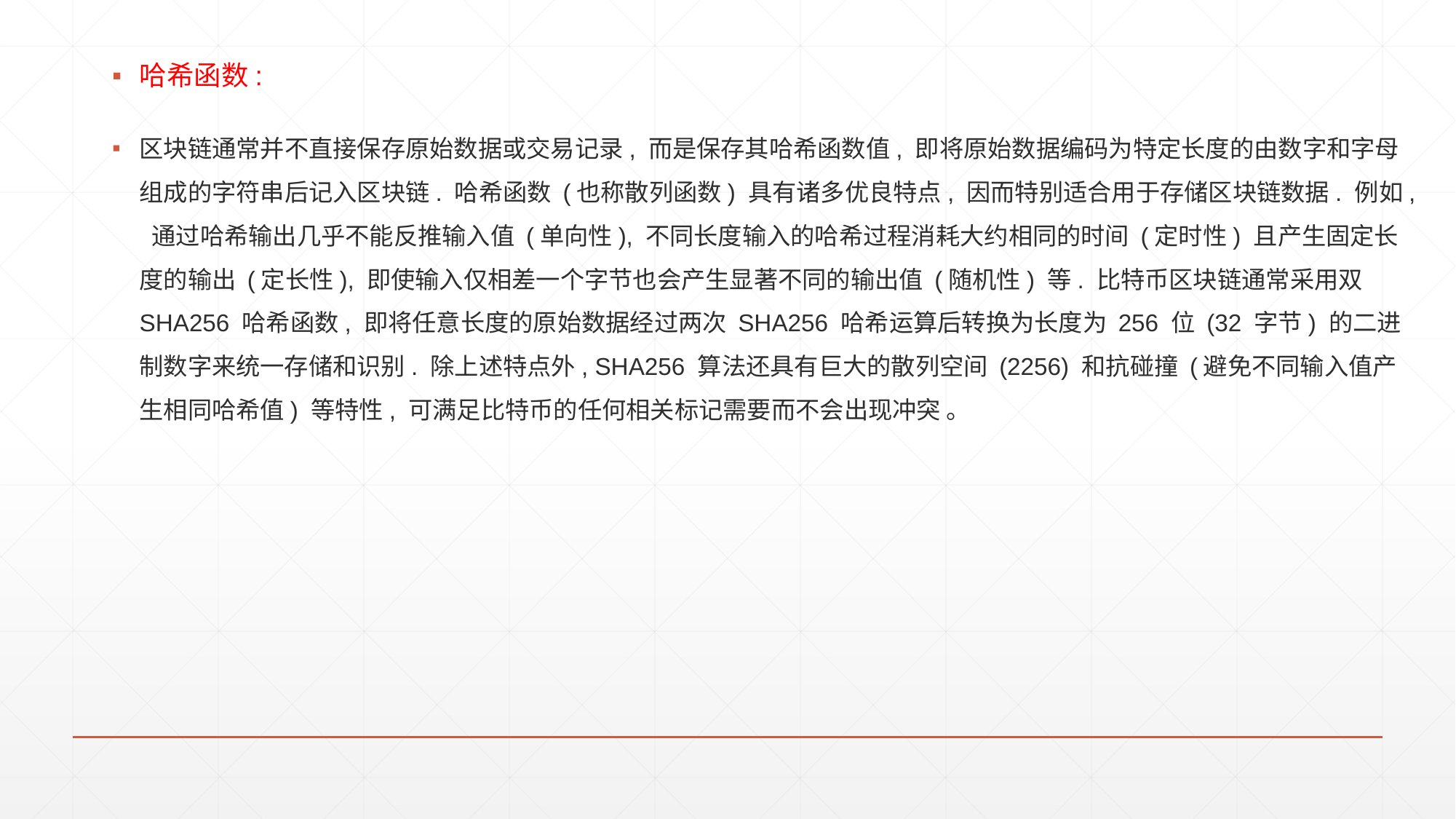

哈希函数:
区块链通常并不直接保存原始数据或交易记录, 而是保存其哈希函数值, 即将原始数据编码为特定长度的由数字和字母组成的字符串后记入区块链. 哈希函数 (也称散列函数) 具有诸多优良特点, 因而特别适合用于存储区块链数据. 例如, 通过哈希输出几乎不能反推输入值 (单向性), 不同长度输入的哈希过程消耗大约相同的时间 (定时性) 且产生固定长度的输出 (定长性), 即使输入仅相差一个字节也会产生显著不同的输出值 (随机性) 等. 比特币区块链通常采用双 SHA256 哈希函数, 即将任意长度的原始数据经过两次 SHA256 哈希运算后转换为长度为 256 位 (32 字节) 的二进制数字来统一存储和识别. 除上述特点外, SHA256 算法还具有巨大的散列空间 (2256) 和抗碰撞 (避免不同输入值产生相同哈希值) 等特性, 可满足比特币的任何相关标记需要而不会出现冲突 。